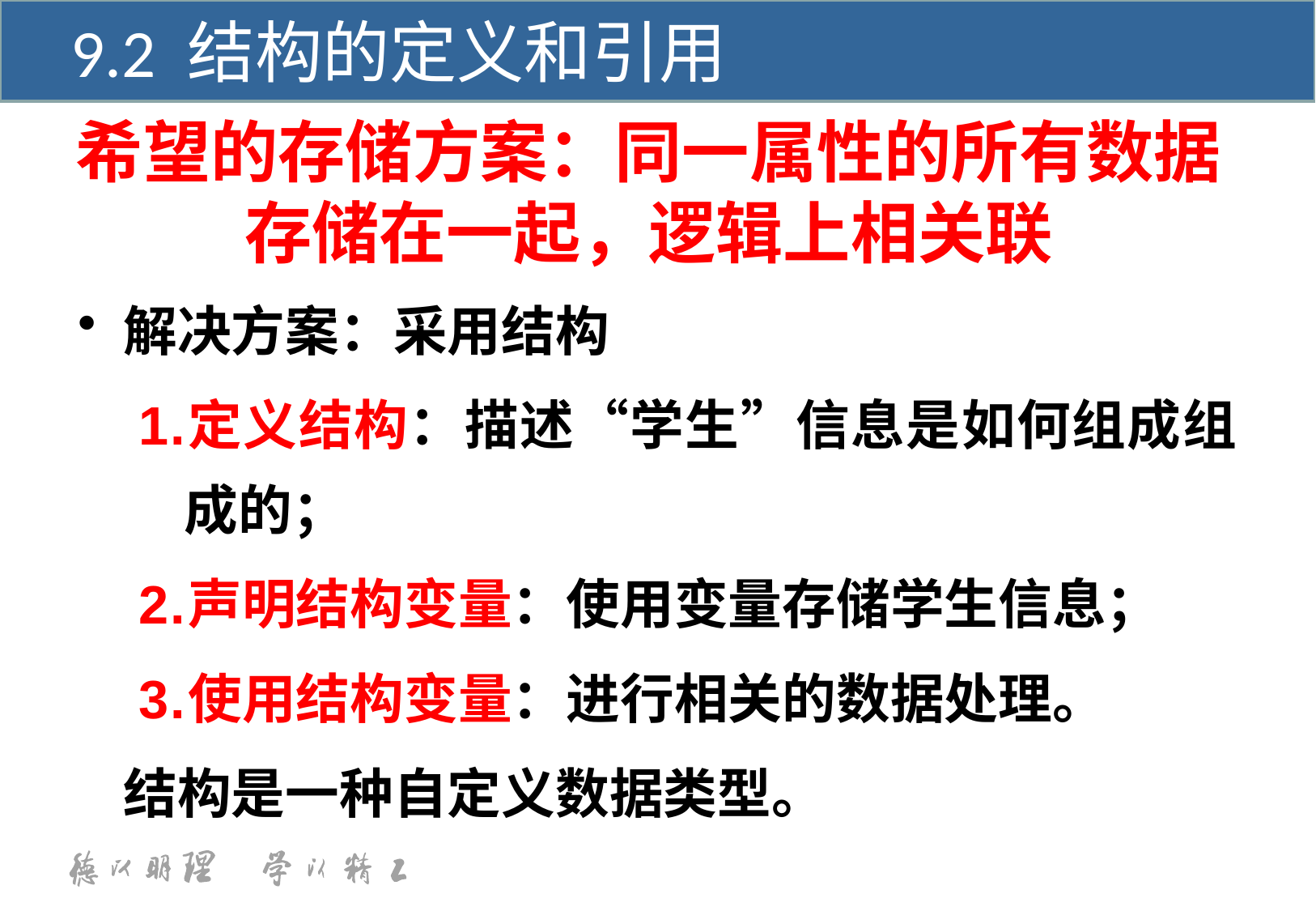

9.2 结构的定义和引用
# 希望的存储方案：同一属性的所有数据存储在一起，逻辑上相关联
解决方案：采用结构
定义结构：描述“学生”信息是如何组成组成的；
声明结构变量：使用变量存储学生信息；
使用结构变量：进行相关的数据处理。
	结构是一种自定义数据类型。
13